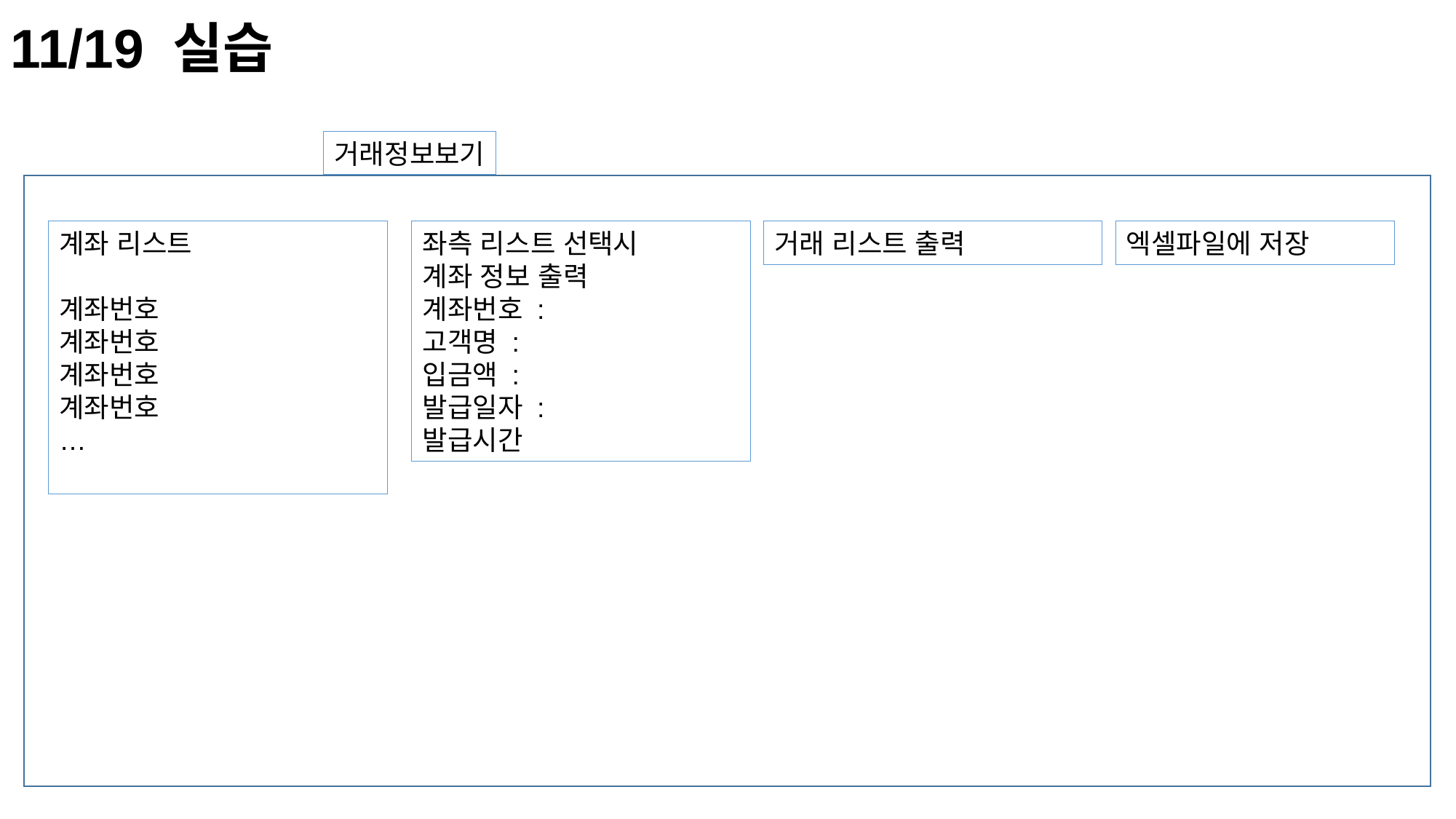

11/19 실습
거래정보보기

계좌 리스트

계좌번호
계좌번호
계좌번호
계좌번호
…

좌측 리스트 선택시
계좌 정보 출력
계좌번호 :
고객명 :
입금액 :
발급일자 :
발급시간
거래 리스트 출력
엑셀파일에 저장